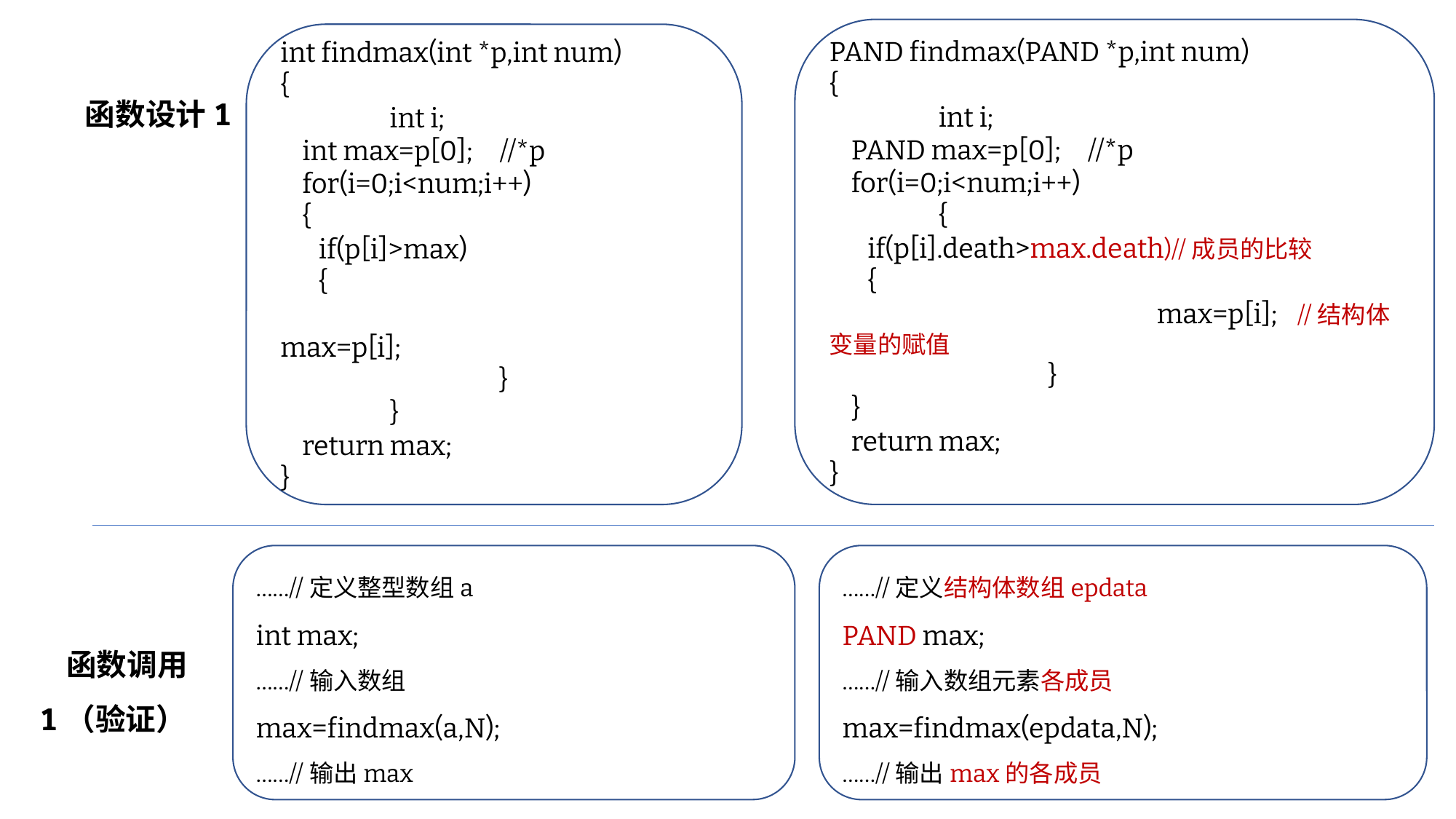

PAND findmax(PAND *p,int num)
{
	int i;
    PAND max=p[0];     //*p
    for(i=0;i<num;i++)
   	{
       if(p[i].death>max.death)//成员的比较
       {
			max=p[i];    //结构体变量的赋值
		}
    }
    return max;
}
int findmax(int *p,int num)
{
	int i;
    int max=p[0];     //*p
    for(i=0;i<num;i++)
    {
       if(p[i]>max)
       {
			max=p[i];
		}
   	}
    return max;
}
函数设计1
……//定义整型数组a
int max;
……//输入数组
max=findmax(a,N);
……//输出max
……//定义结构体数组epdata
PAND max;
……//输入数组元素各成员
max=findmax(epdata,N);
……//输出max的各成员
   函数调用1（验证）